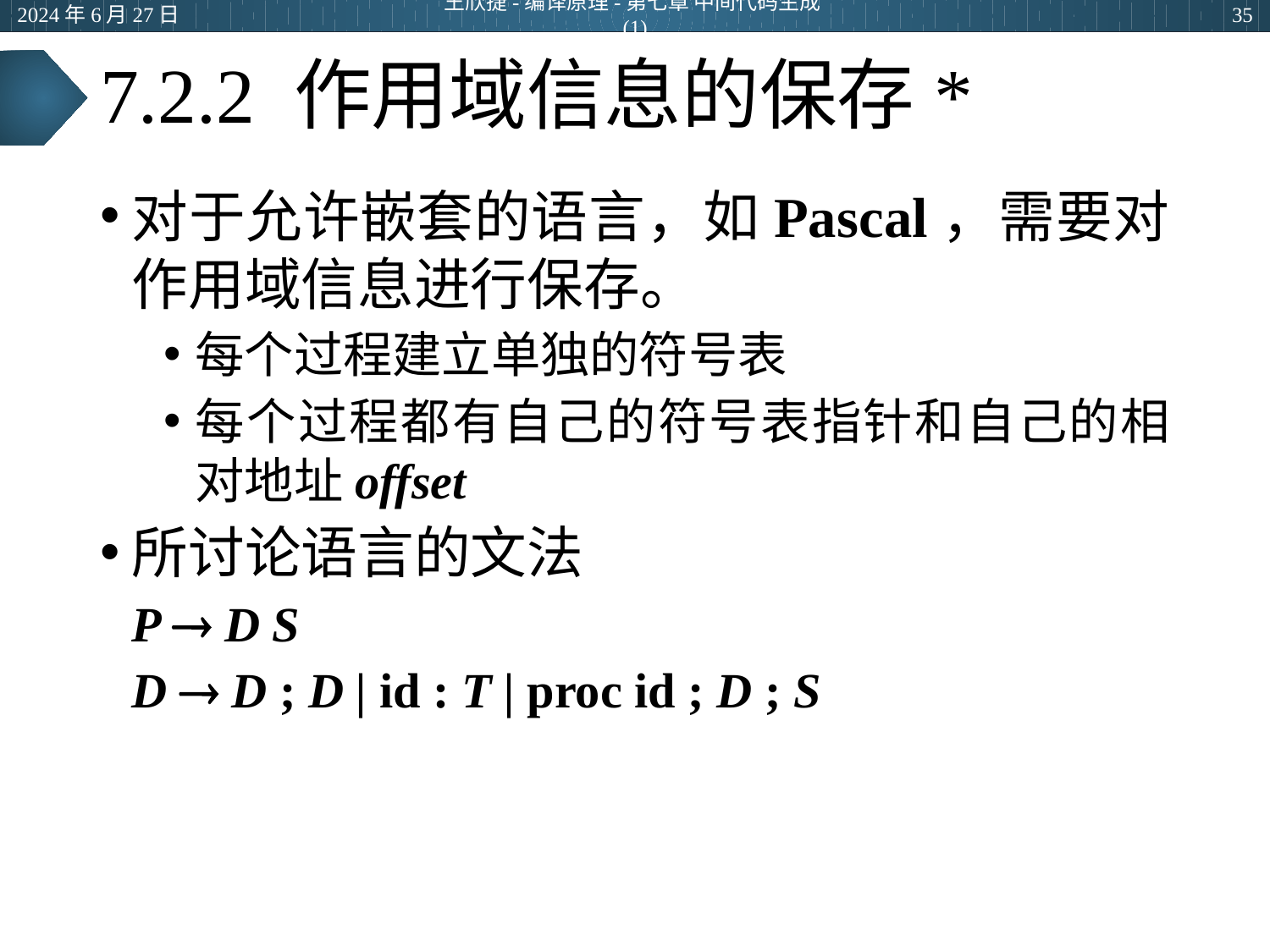

2024年6月27日
王欣捷-编译原理-第七章 中间代码生成(1)
35
# 7.2.2 作用域信息的保存*
对于允许嵌套的语言，如Pascal，需要对作用域信息进行保存。
每个过程建立单独的符号表
每个过程都有自己的符号表指针和自己的相对地址offset
所讨论语言的文法
	P → D S
	D → D ; D | id : T | proc id ; D ; S